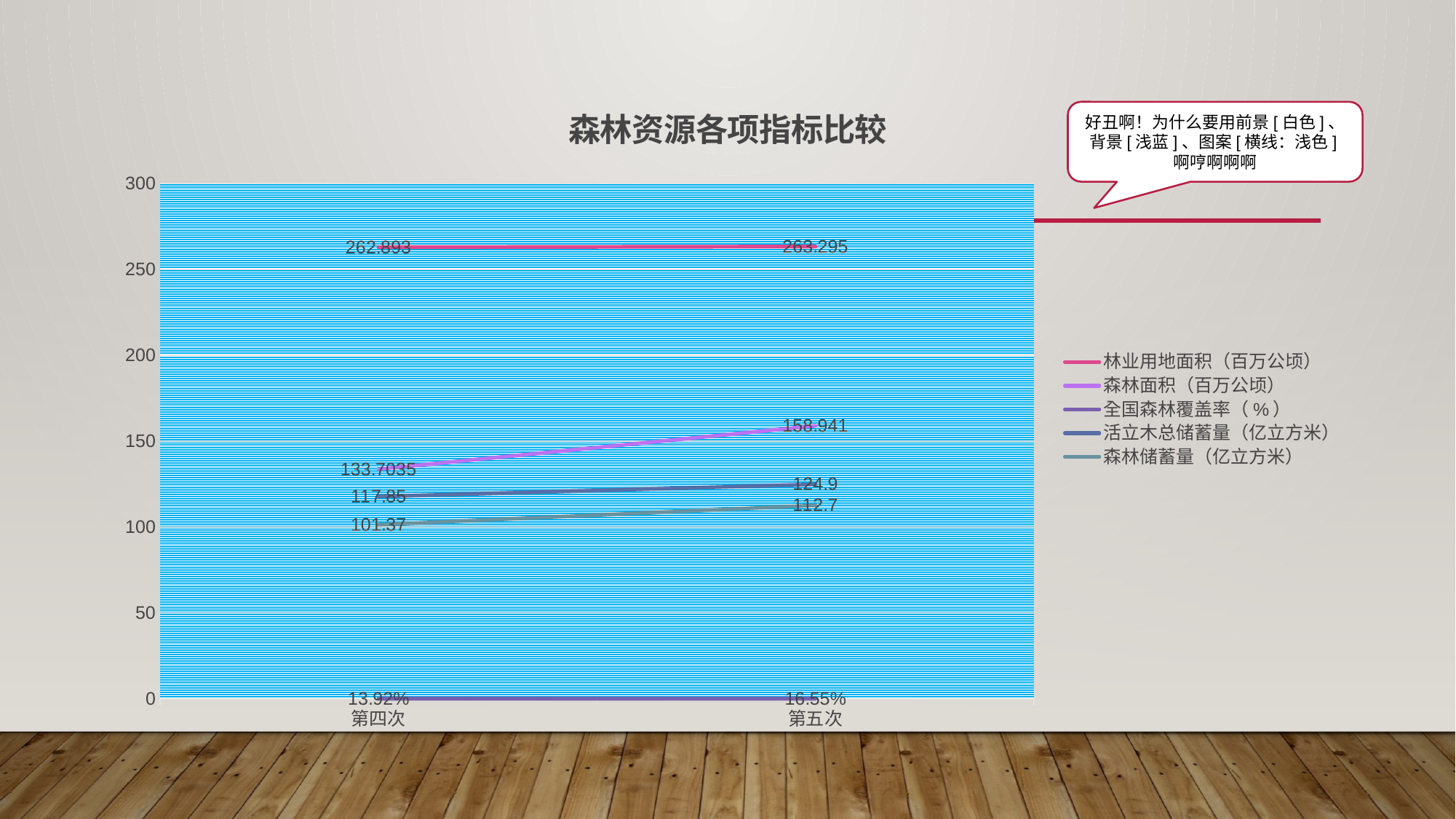

### Chart: 森林资源各项指标比较

| Category | 林业用地面积（百万公顷） | 森林面积（百万公顷） | 全国森林覆盖率（%） | 活立木总储蓄量（亿立方米） | 森林储蓄量（亿立方米） |
|---|---|---|---|---|---|
| 第四次 | 262.893 | 133.7035 | 0.1392 | 117.85 | 101.37 |
| 第五次 | 263.295 | 158.941 | 0.1655 | 124.9 | 112.7 |
好丑啊！为什么要用前景[白色]、背景[浅蓝]、图案[横线：浅色]啊哼啊啊啊